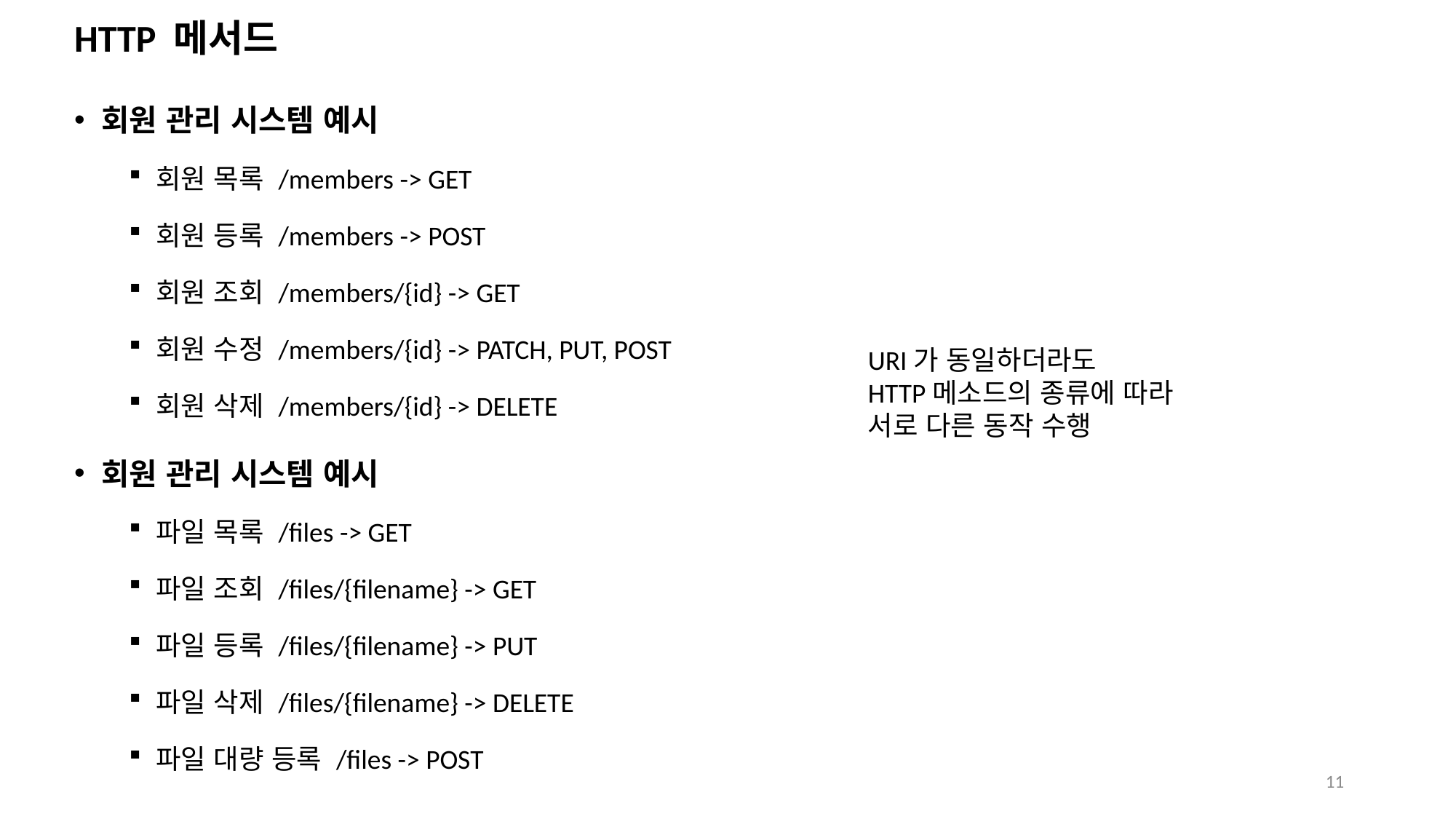

# HTTP 메서드
회원 관리 시스템 예시
회원 목록 /members -> GET
회원 등록 /members -> POST
회원 조회 /members/{id} -> GET
회원 수정 /members/{id} -> PATCH, PUT, POST
회원 삭제 /members/{id} -> DELETE
회원 관리 시스템 예시
파일 목록 /files -> GET
파일 조회 /files/{filename} -> GET
파일 등록 /files/{filename} -> PUT
파일 삭제 /files/{filename} -> DELETE
파일 대량 등록 /files -> POST

URI가 동일하더라도
HTTP메소드의 종류에 따라
서로 다른 동작 수행
11